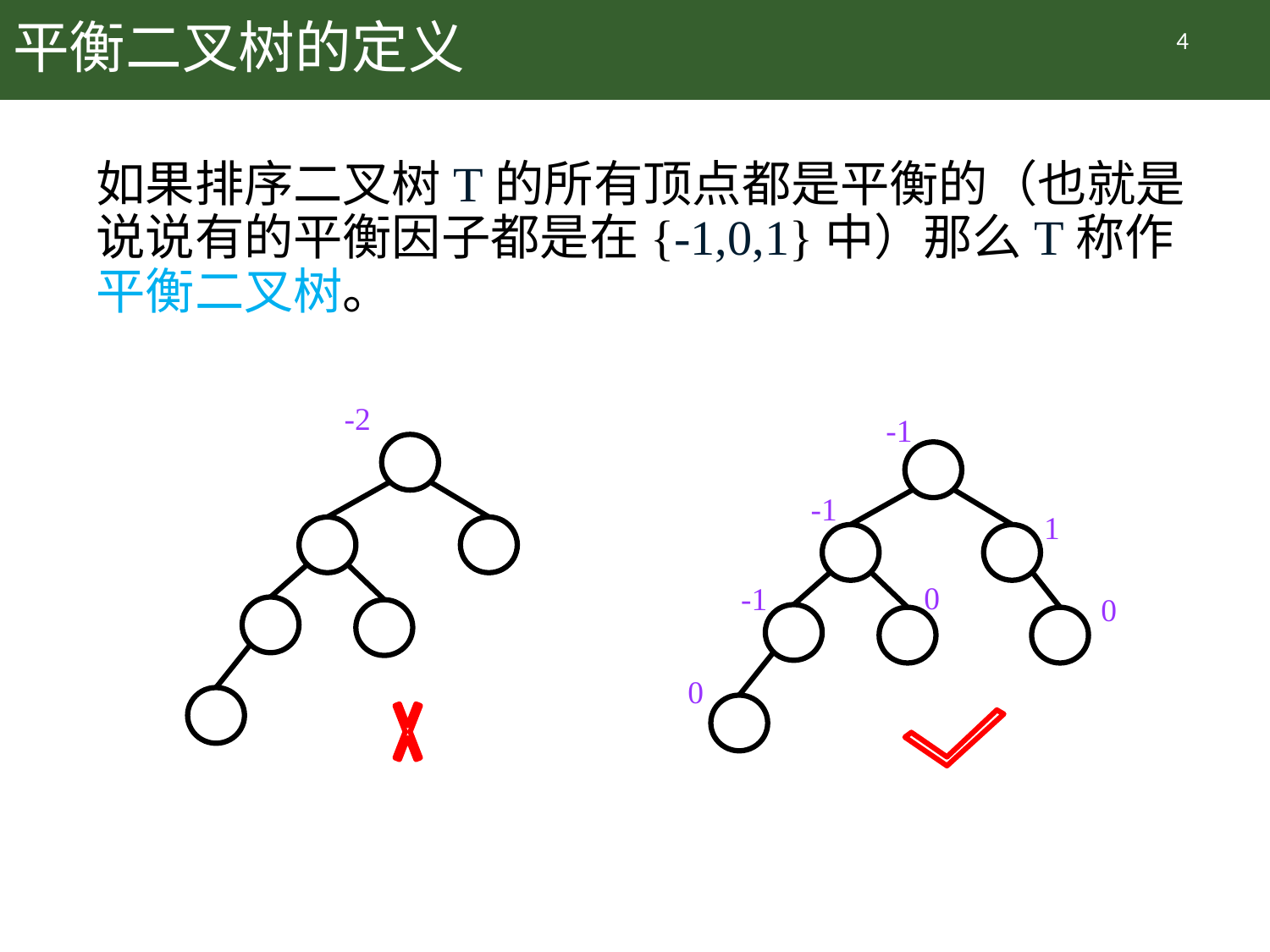

# 平衡二叉树的定义
4
如果排序二叉树T的所有顶点都是平衡的（也就是说说有的平衡因子都是在{-1,0,1}中）那么T称作平衡二叉树。
-2
-1
-1
1
0
-1
0
0